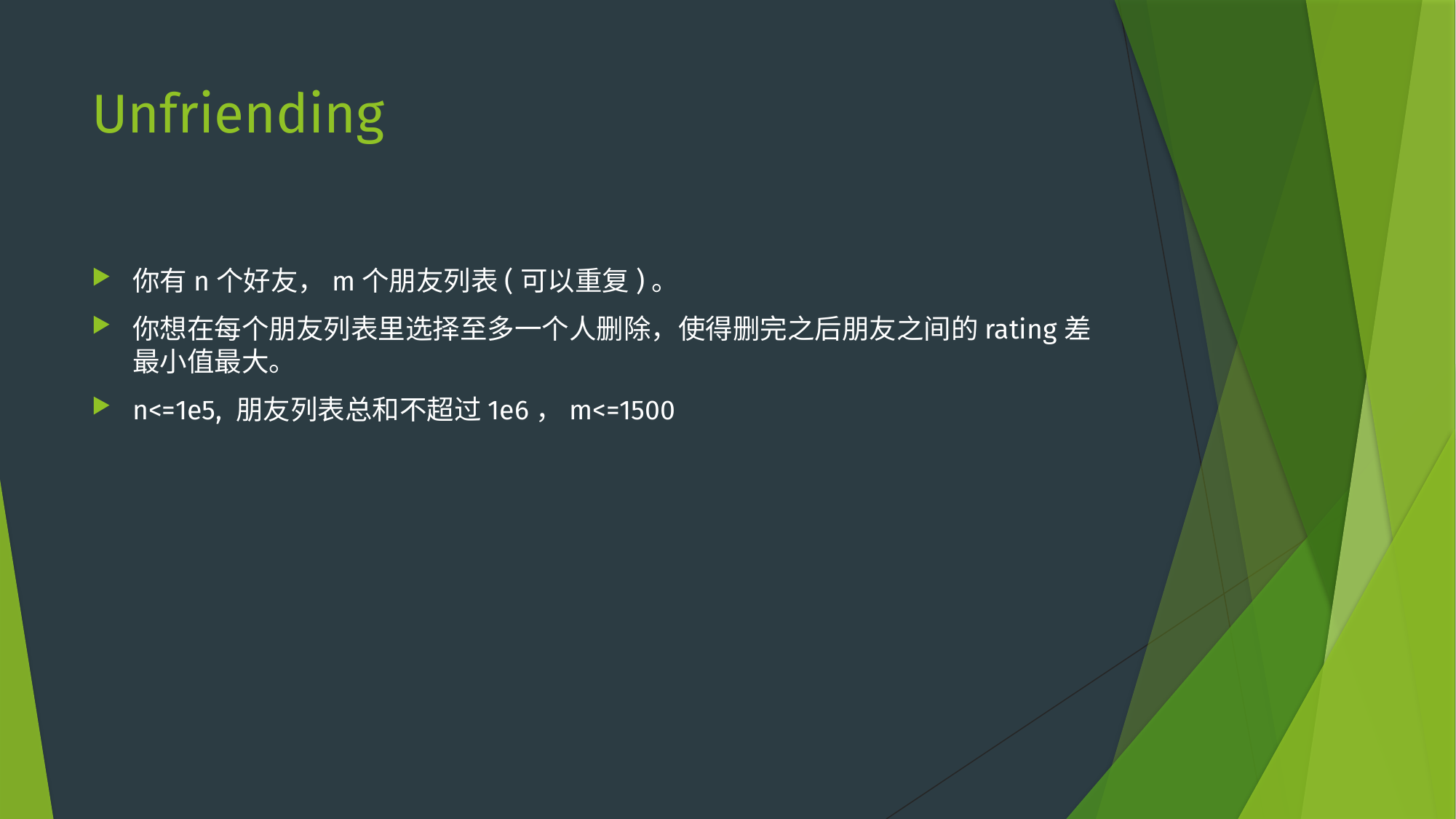

# Unfriending
你有n个好友，m个朋友列表(可以重复)。
你想在每个朋友列表里选择至多一个人删除，使得删完之后朋友之间的rating差最小值最大。
n<=1e5, 朋友列表总和不超过1e6，m<=1500